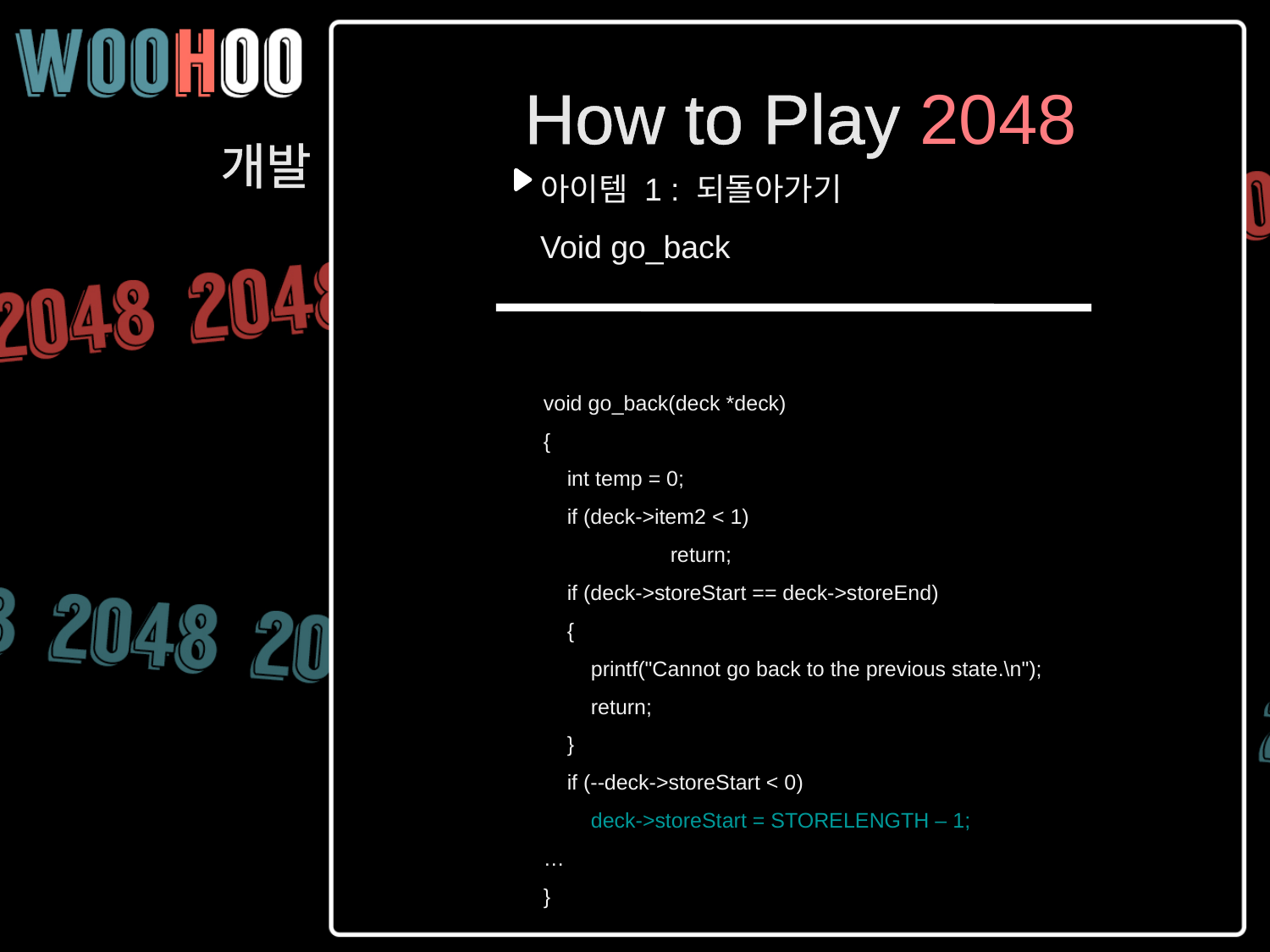

How to Play 2048
개발
아이템 1 : 되돌아가기
Void go_back

void go_back(deck *deck)
{
    int temp = 0;
    if (deck->item2 < 1)
    	return;
    if (deck->storeStart == deck->storeEnd)
    {
        printf("Cannot go back to the previous state.\n");
        return;
    }
    if (--deck->storeStart < 0)
        deck->storeStart = STORELENGTH – 1;
…
}